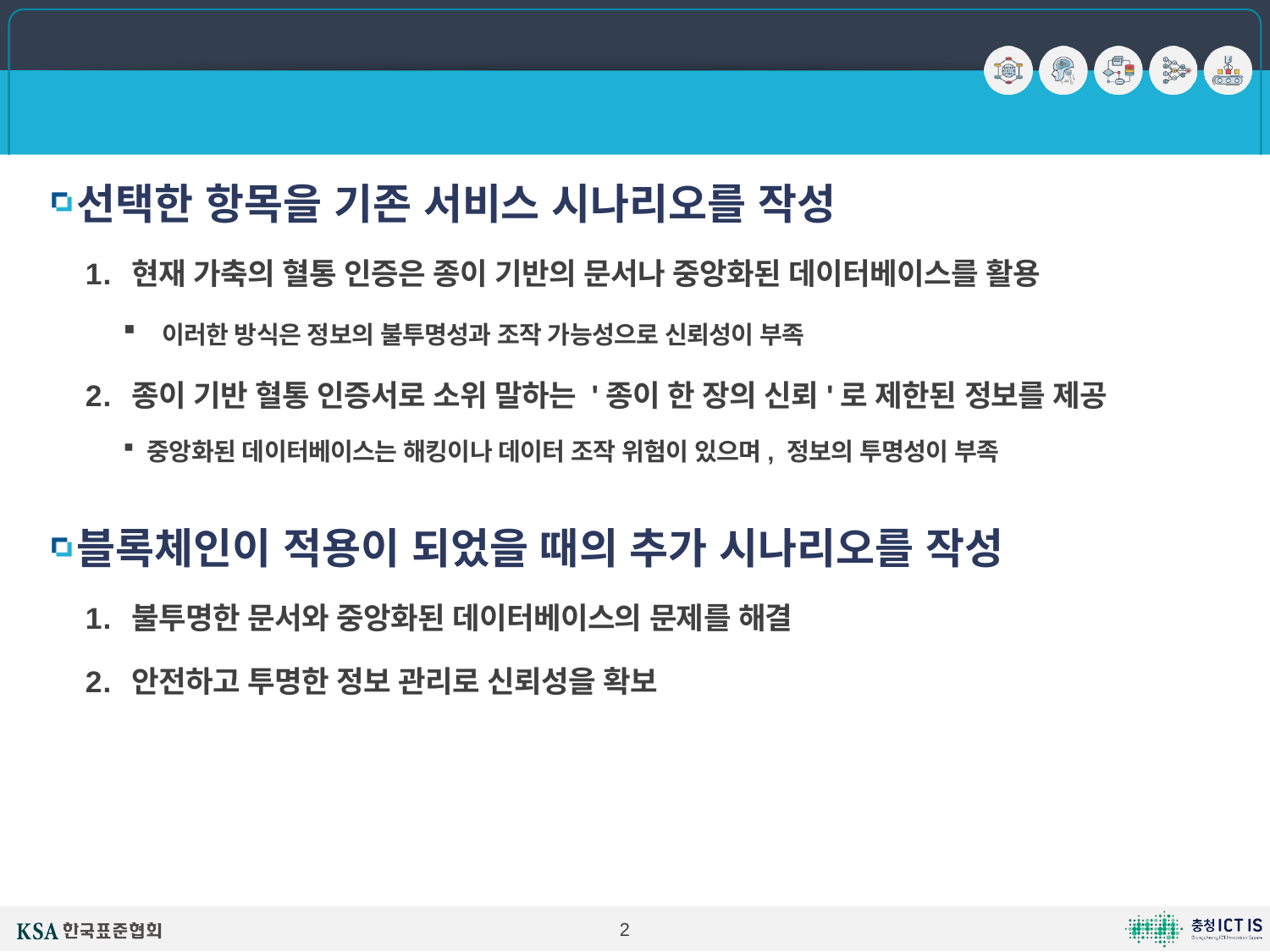

1. 웹프로젝트 템플릿으로 배우는 프로젝트 기획 및 설계
# 시나리오 작성하기
선택한 항목을 기존 서비스 시나리오를 작성
현재 가축의 혈통 인증은 종이 기반의 문서나 중앙화된 데이터베이스를 활용
 이러한 방식은 정보의 불투명성과 조작 가능성으로 신뢰성이 부족
종이 기반 혈통 인증서로 소위 말하는 '종이 한 장의 신뢰'로 제한된 정보를 제공
중앙화된 데이터베이스는 해킹이나 데이터 조작 위험이 있으며, 정보의 투명성이 부족

블록체인이 적용이 되었을 때의 추가 시나리오를 작성
불투명한 문서와 중앙화된 데이터베이스의 문제를 해결
안전하고 투명한 정보 관리로 신뢰성을 확보